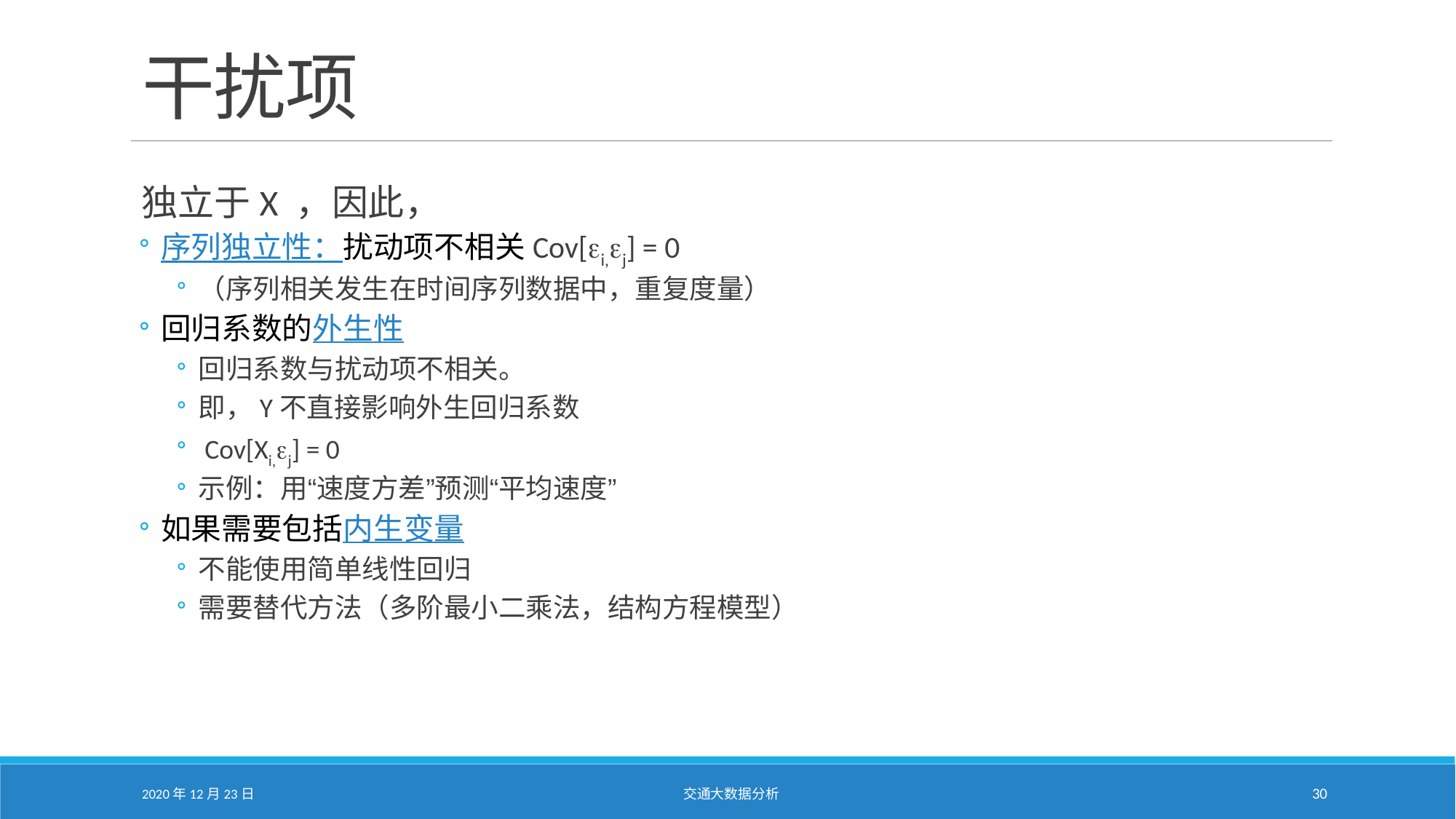

# 干扰项
独立于X ，因此，
序列独立性：扰动项不相关Cov[εi,εj] = 0
（序列相关发生在时间序列数据中，重复度量）
回归系数的外生性
回归系数与扰动项不相关。
即，Y不直接影响外生回归系数
 Cov[Xi,εj] = 0
示例：用“速度方差”预测“平均速度”
如果需要包括内生变量
不能使用简单线性回归
需要替代方法（多阶最小二乘法，结构方程模型）
2020年12月23日
交通大数据分析
30